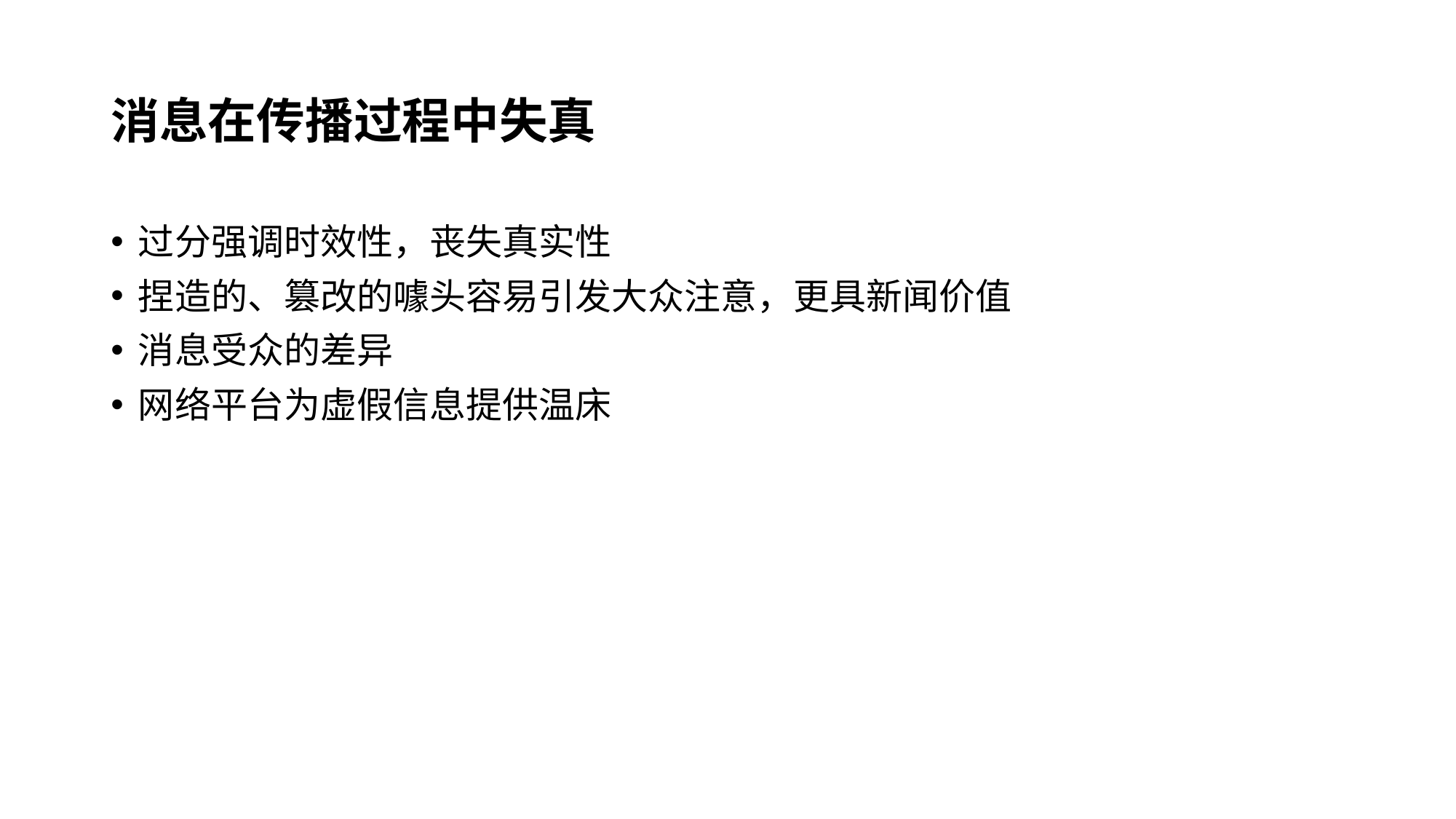

# 消息在传播过程中失真
过分强调时效性，丧失真实性
捏造的、篡改的噱头容易引发大众注意，更具新闻价值
消息受众的差异
网络平台为虚假信息提供温床